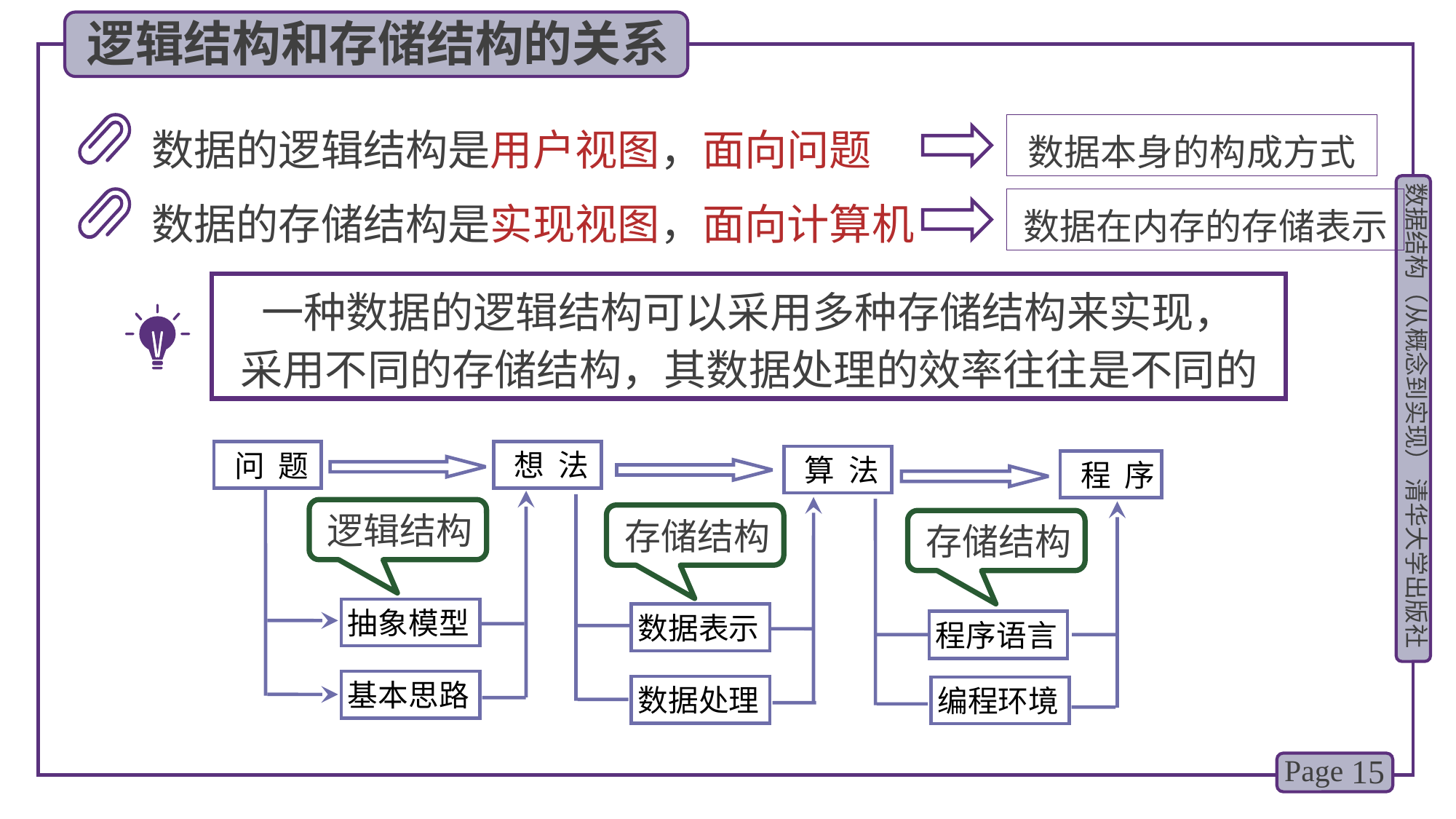

逻辑结构和存储结构的关系

数据的逻辑结构是用户视图，面向问题

数据本身的构成方式

数据的存储结构是实现视图，面向计算机

数据在内存的存储表示

一种数据的逻辑结构可以采用多种存储结构来实现，
采用不同的存储结构，其数据处理的效率往往是不同的

 想  法
 问  题

 算  法

 程  序

抽象模型

基本思路

数据表示

数据处理

程序语言

编程环境

逻辑结构
存储结构
存储结构